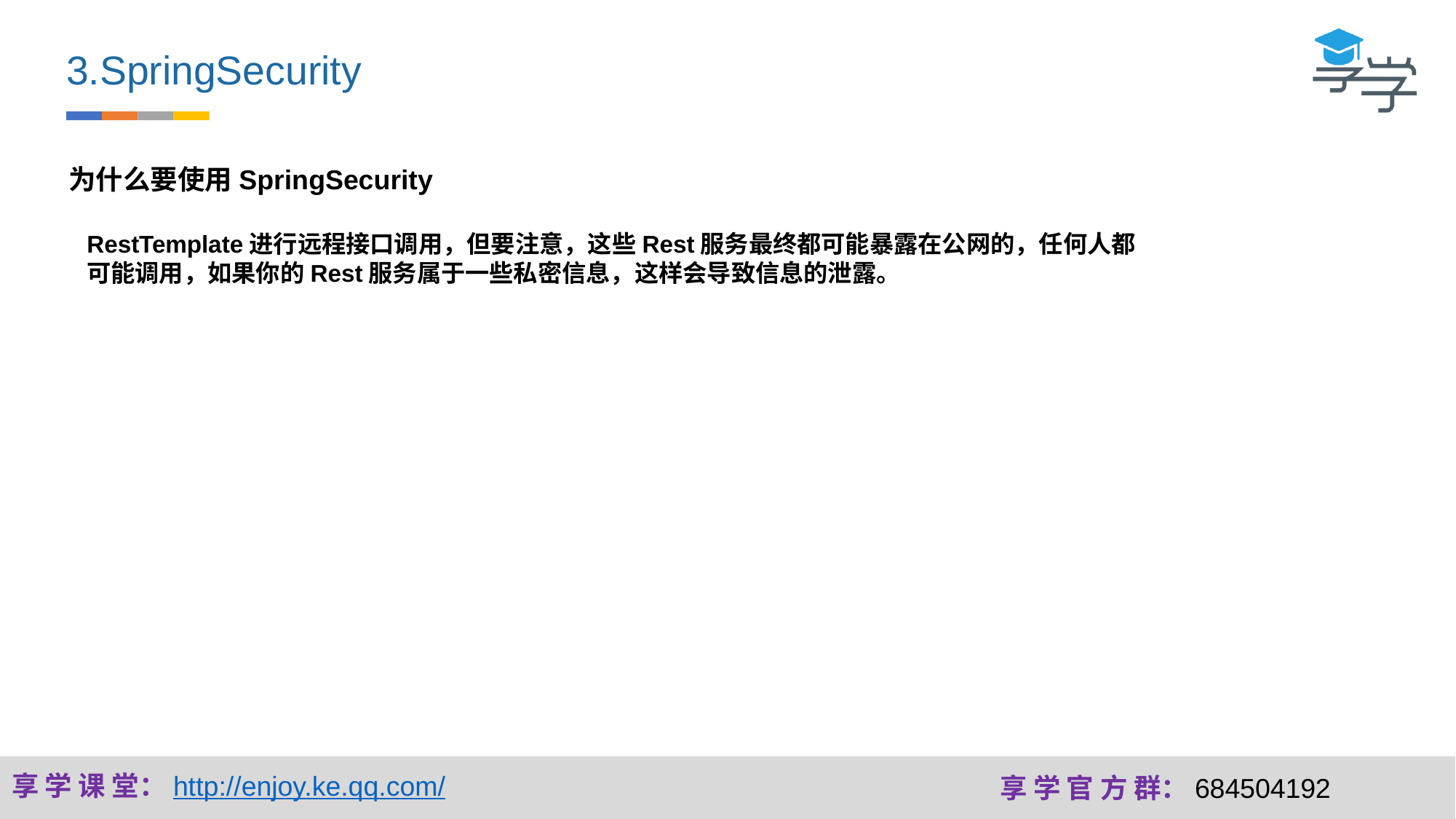

3.SpringSecurity

为什么要使用SpringSecurity
RestTemplate进行远程接口调用，但要注意，这些Rest服务最终都可能暴露在公网的，任何人都可能调用，如果你的Rest服务属于一些私密信息，这样会导致信息的泄露。